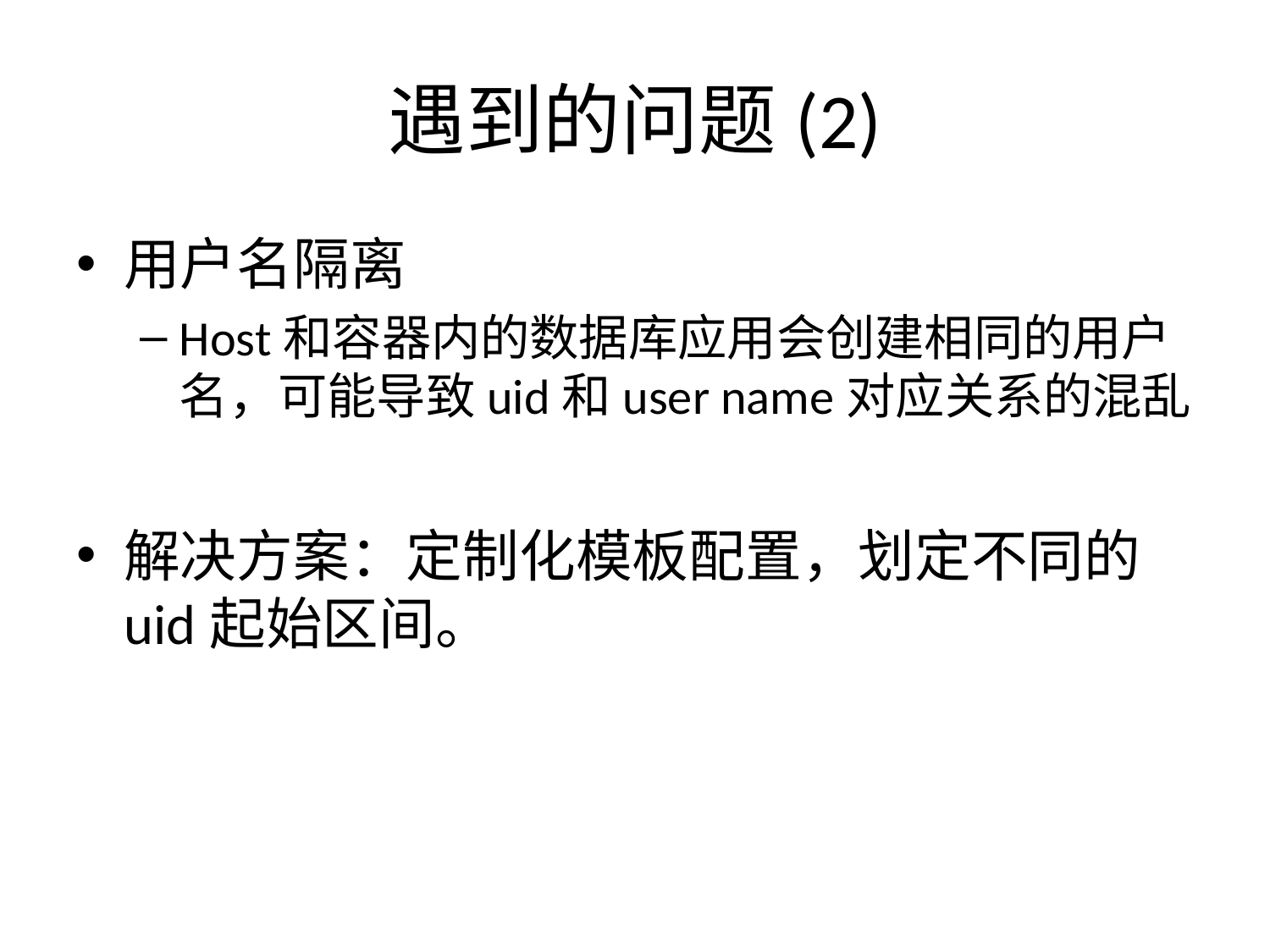

# 遇到的问题(2)
用户名隔离
Host和容器内的数据库应用会创建相同的用户名，可能导致uid和user name对应关系的混乱

解决方案：定制化模板配置，划定不同的uid起始区间。